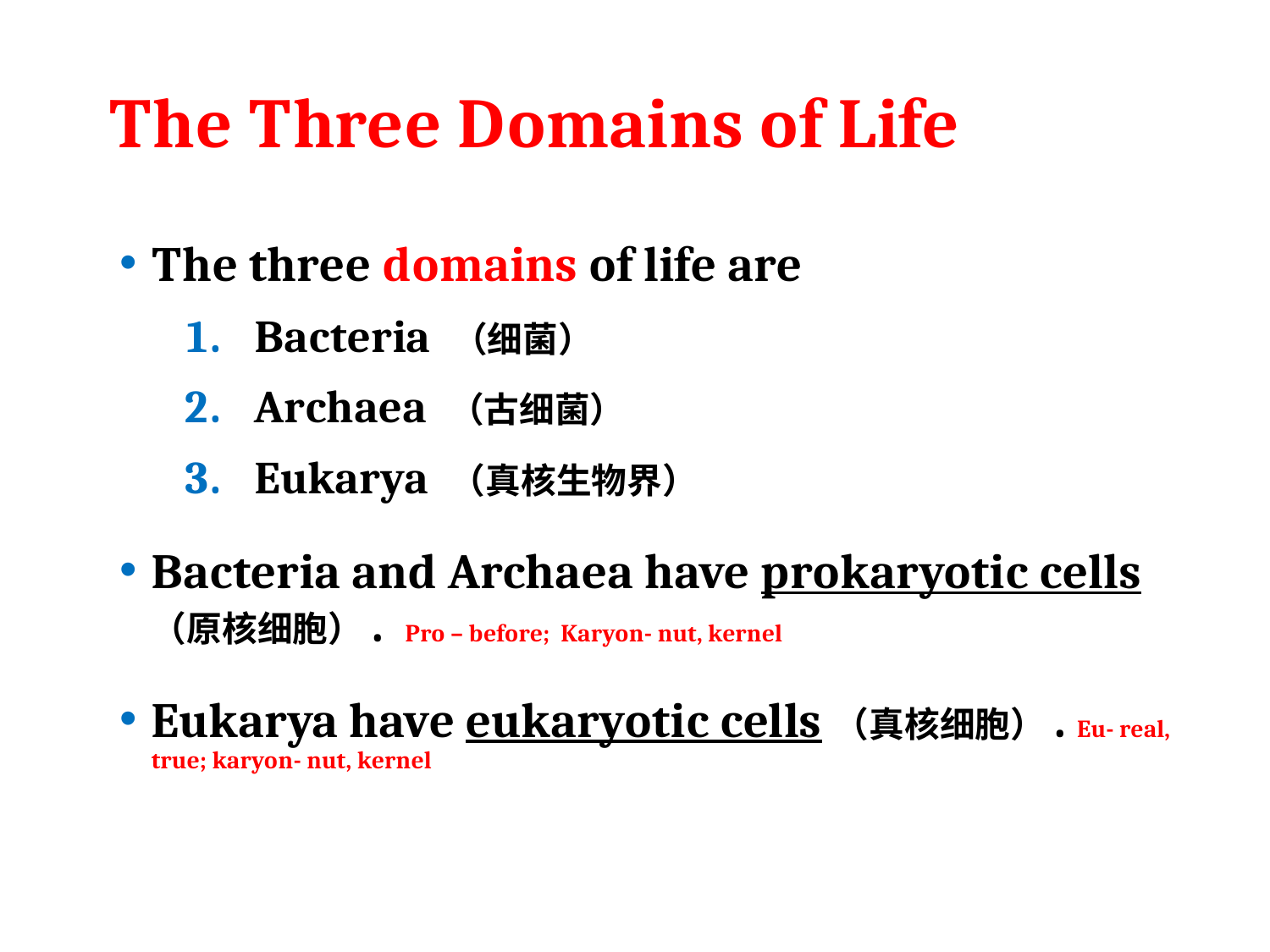

# The Three Domains of Life
The three domains of life are
Bacteria （细菌）
Archaea （古细菌）
Eukarya （真核生物界）
Bacteria and Archaea have prokaryotic cells （原核细胞）.  Pro – before;  Karyon- nut, kernel
Eukarya have eukaryotic cells（真核细胞）. Eu- real, true; karyon- nut, kernel